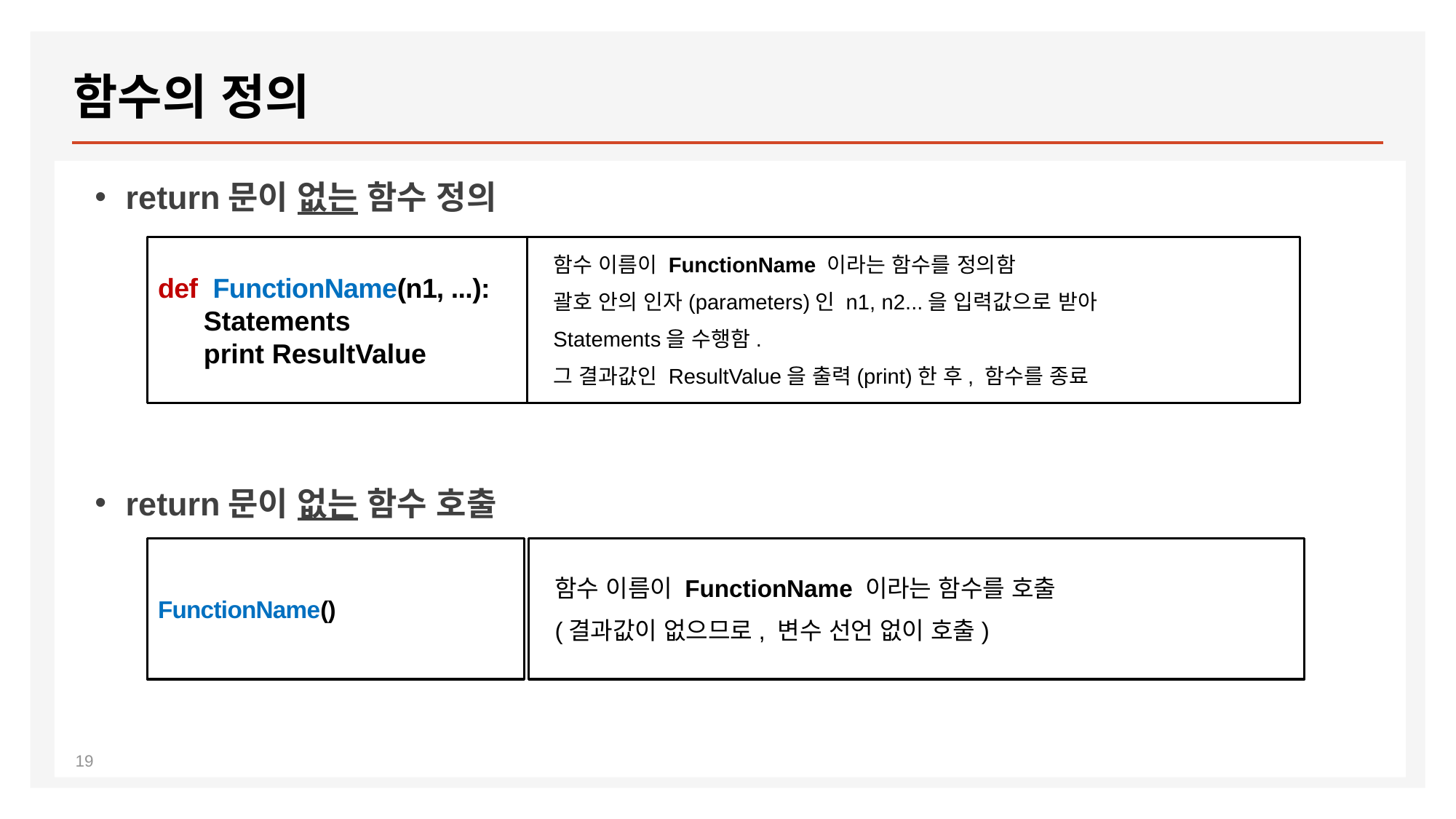

# 함수의 정의
return문이 없는 함수 정의

return문이 없는 함수 호출

def  FunctionName(n1, ...):
      Statements
      print ResultValue
함수 이름이 FunctionName 이라는 함수를 정의함
괄호 안의 인자(parameters)인 n1, n2...을 입력값으로 받아
Statements을 수행함.
그 결과값인 ResultValue을 출력(print)한 후, 함수를 종료
FunctionName()
함수 이름이 FunctionName 이라는 함수를 호출
(결과값이 없으므로, 변수 선언 없이 호출)
19